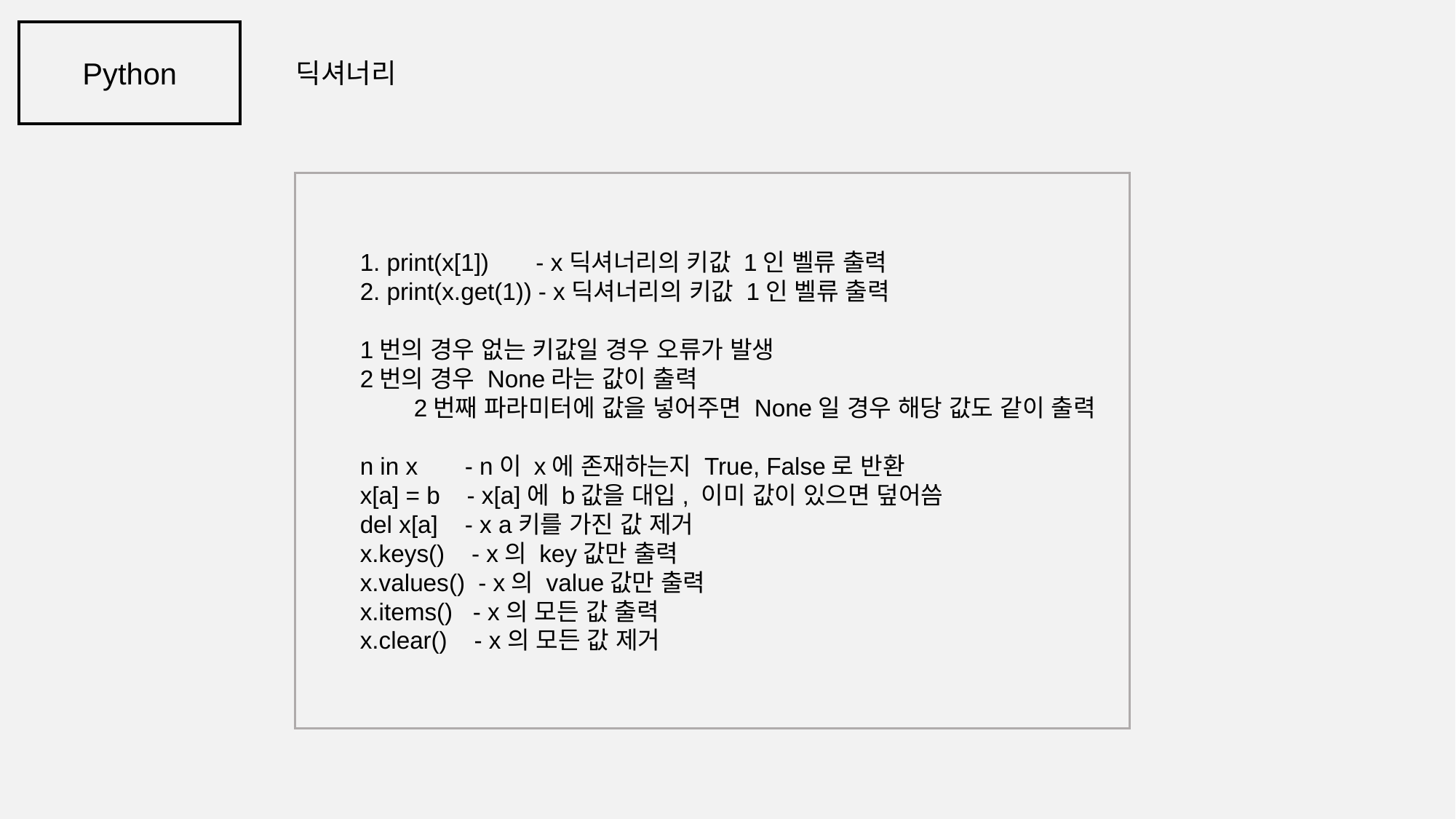

Python
딕셔너리
1. print(x[1])       - x딕셔너리의 키값 1인 벨류 출력
2. print(x.get(1)) - x딕셔너리의 키값 1인 벨류 출력

1번의 경우 없는 키값일 경우 오류가 발생
2번의 경우 None라는 값이 출력
        2번째 파라미터에 값을 넣어주면 None일 경우 해당 값도 같이 출력

n in x       - n이 x에 존재하는지 True, False로 반환
x[a] = b    - x[a]에 b값을 대입, 이미 값이 있으면 덮어씀
del x[a]    - x a키를 가진 값 제거
x.keys()    - x의 key값만 출력
x.values()  - x의 value값만 출력
x.items()   - x의 모든 값 출력
x.clear()    - x의 모든 값 제거
   '"